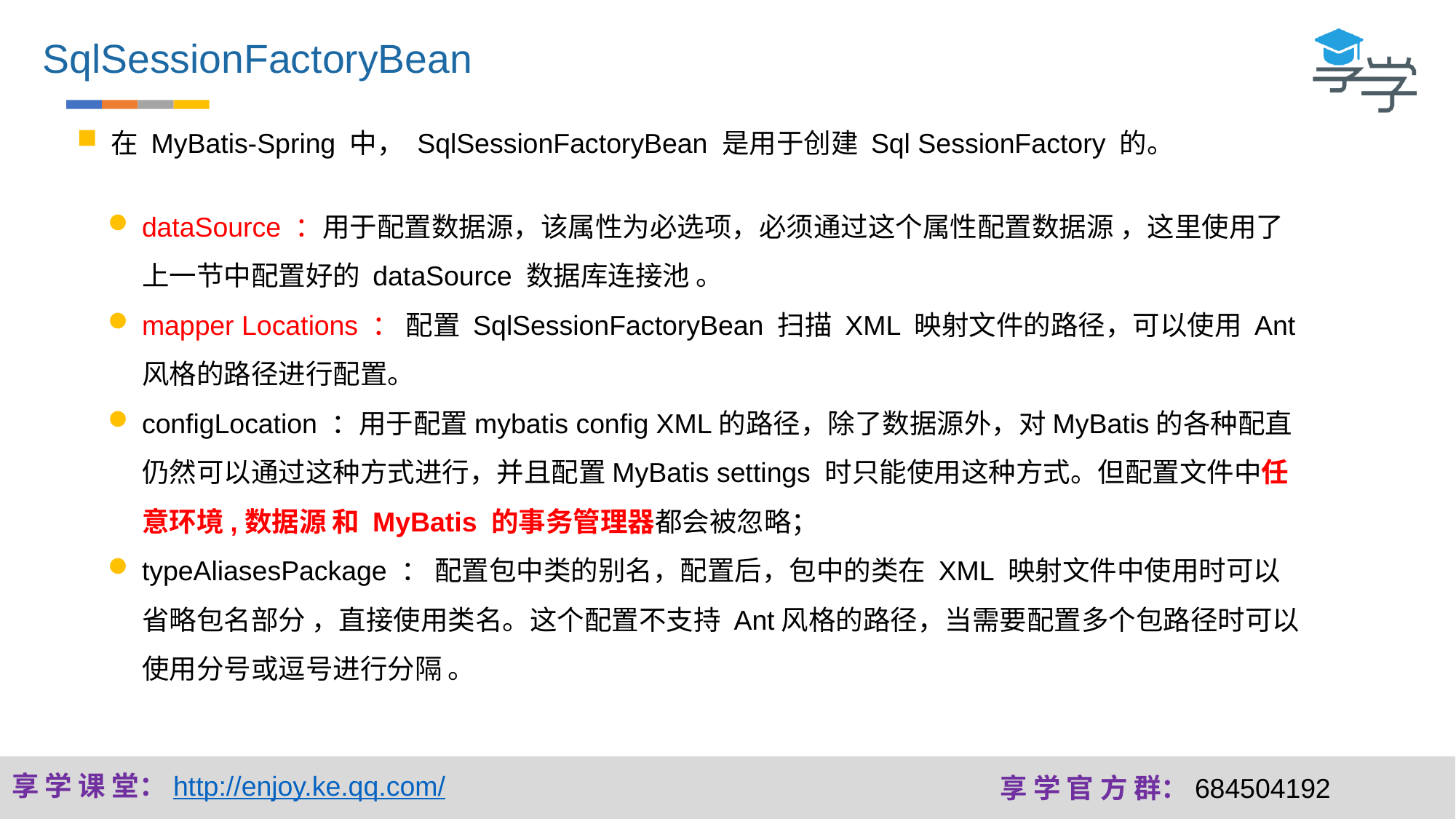

SqlSessionFactoryBean

在 MyBatis-Spring 中， SqlSessionFactoryBean 是用于创建 Sql SessionFactory 的。
dataSource ：用于配置数据源，该属性为必选项，必须通过这个属性配置数据源 ，这里使用了上一节中配置好的 dataSource 数据库连接池 。
mapper Locations ： 配置 SqlSessionFactoryBean 扫描 XML 映射文件的路径，可以使用 Ant 风格的路径进行配置。
configLocation ：用于配置mybatis config XML的路径，除了数据源外，对MyBatis的各种配直仍然可以通过这种方式进行，并且配置MyBatis settings 时只能使用这种方式。但配置文件中任意环境,数据源 和 MyBatis 的事务管理器都会被忽略；
typeAliasesPackage ： 配置包中类的别名，配置后，包中的类在 XML 映射文件中使用时可以省略包名部分 ，直接使用类名。这个配置不支持 Ant风格的路径，当需要配置多个包路径时可以使用分号或逗号进行分隔 。